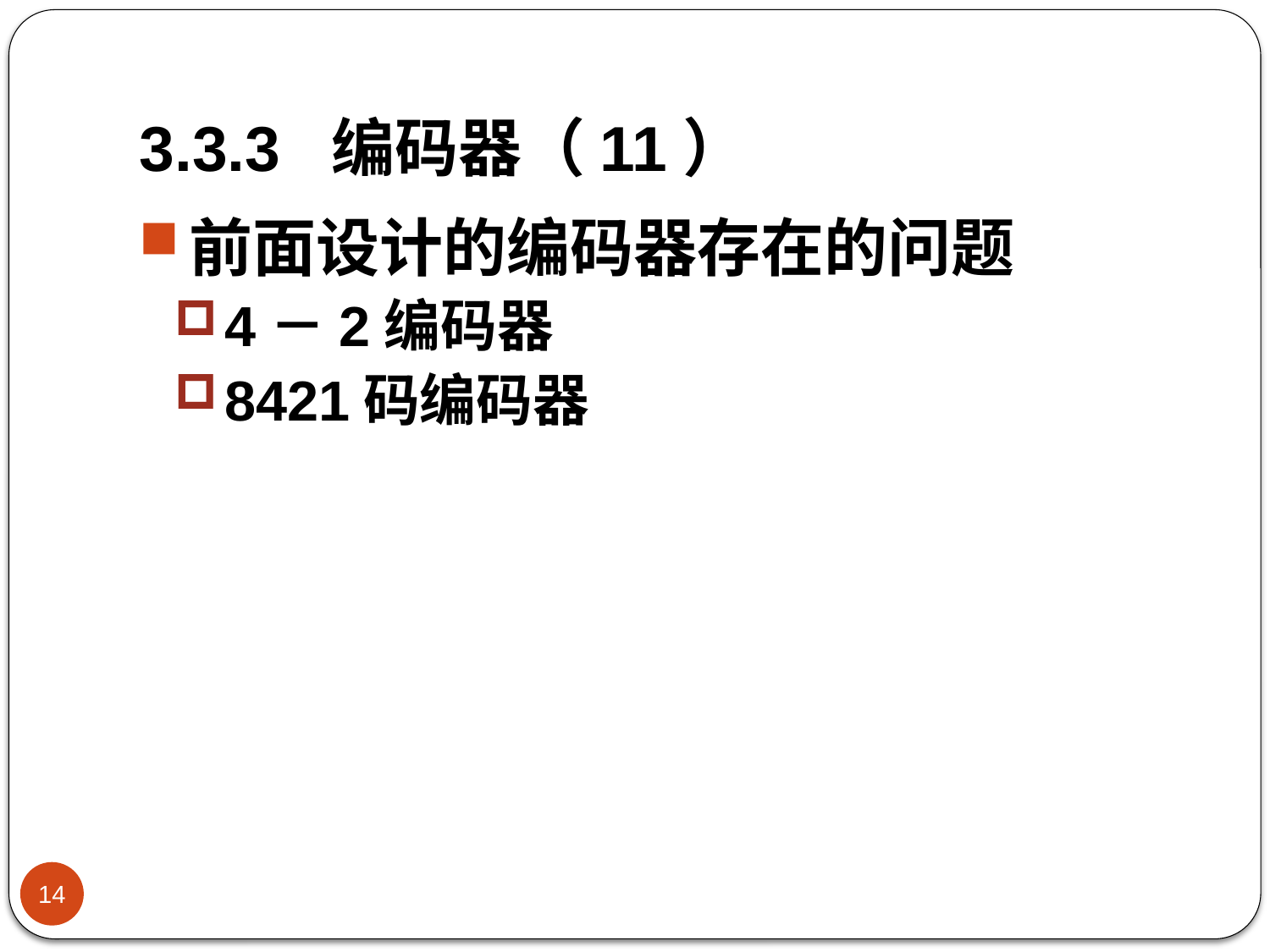

# 3.3.3  编码器（11）
前面设计的编码器存在的问题
4－2编码器
8421码编码器
14